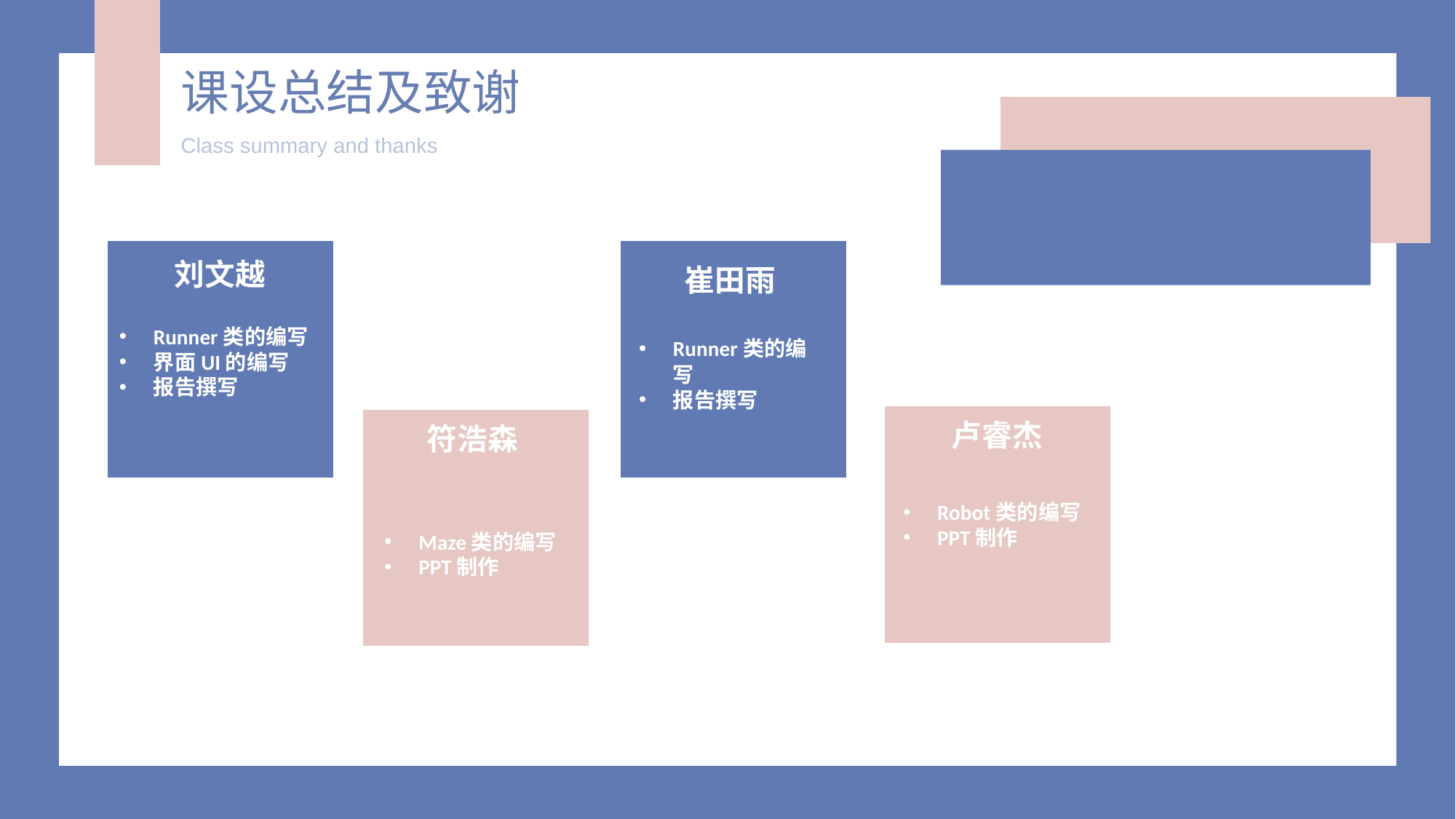

课设总结及致谢
Class summary and thanks

刘文越
康  旭
崔田雨
Runner类的编写
界面UI的编写
报告撰写
Runner类的编写
报告撰写

卢睿杰
符浩森
Robot类的编写
PPT制作
Maze类的编写
PPT制作